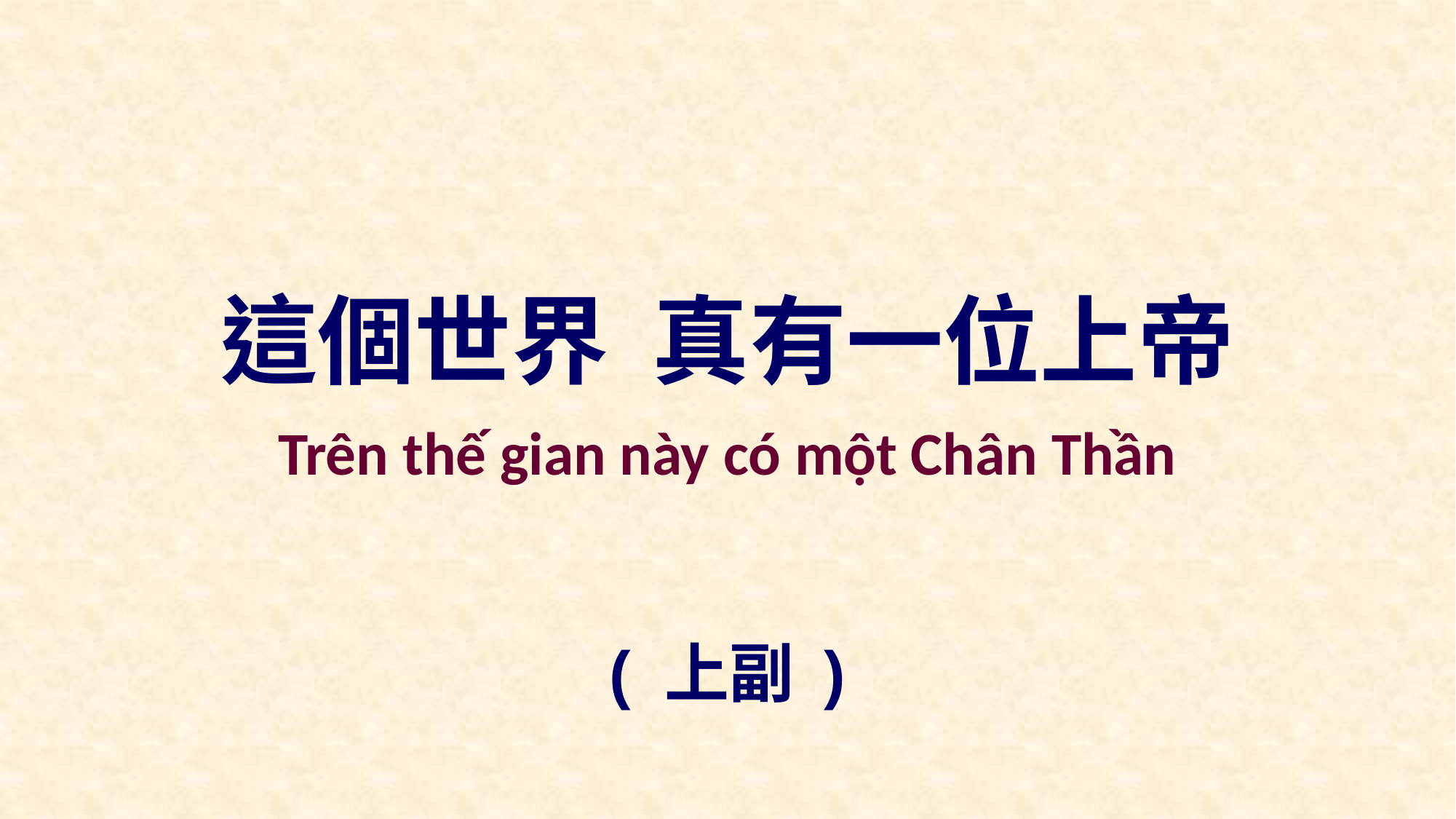

這個世界  真有一位上帝
Trên thế gian này có một Chân Thần
( 上副 )